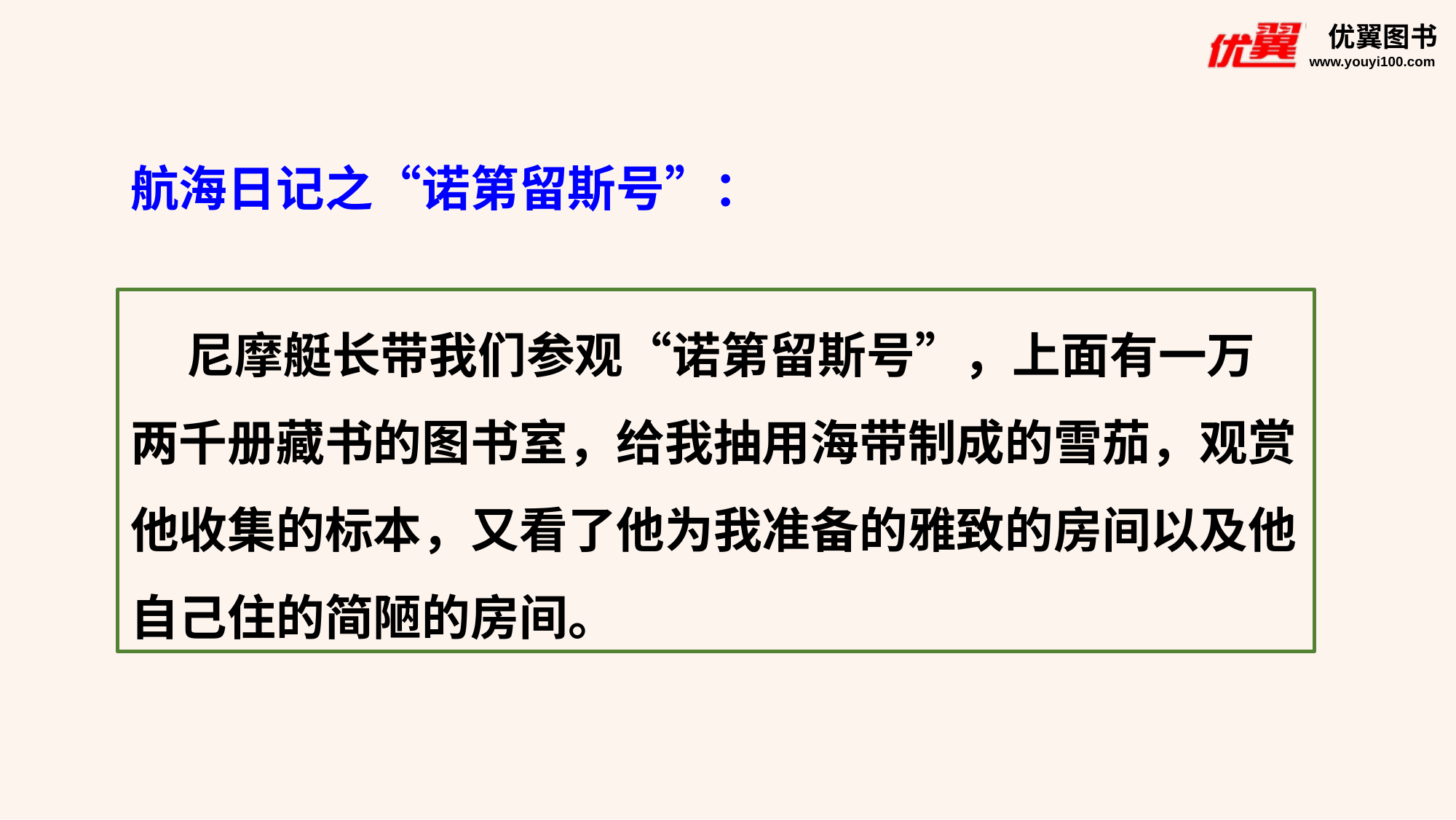

航海日记之“诺第留斯号”：
    尼摩艇长带我们参观“诺第留斯号”，上面有一万两千册藏书的图书室，给我抽用海带制成的雪茄，观赏他收集的标本，又看了他为我准备的雅致的房间以及他自己住的简陋的房间。